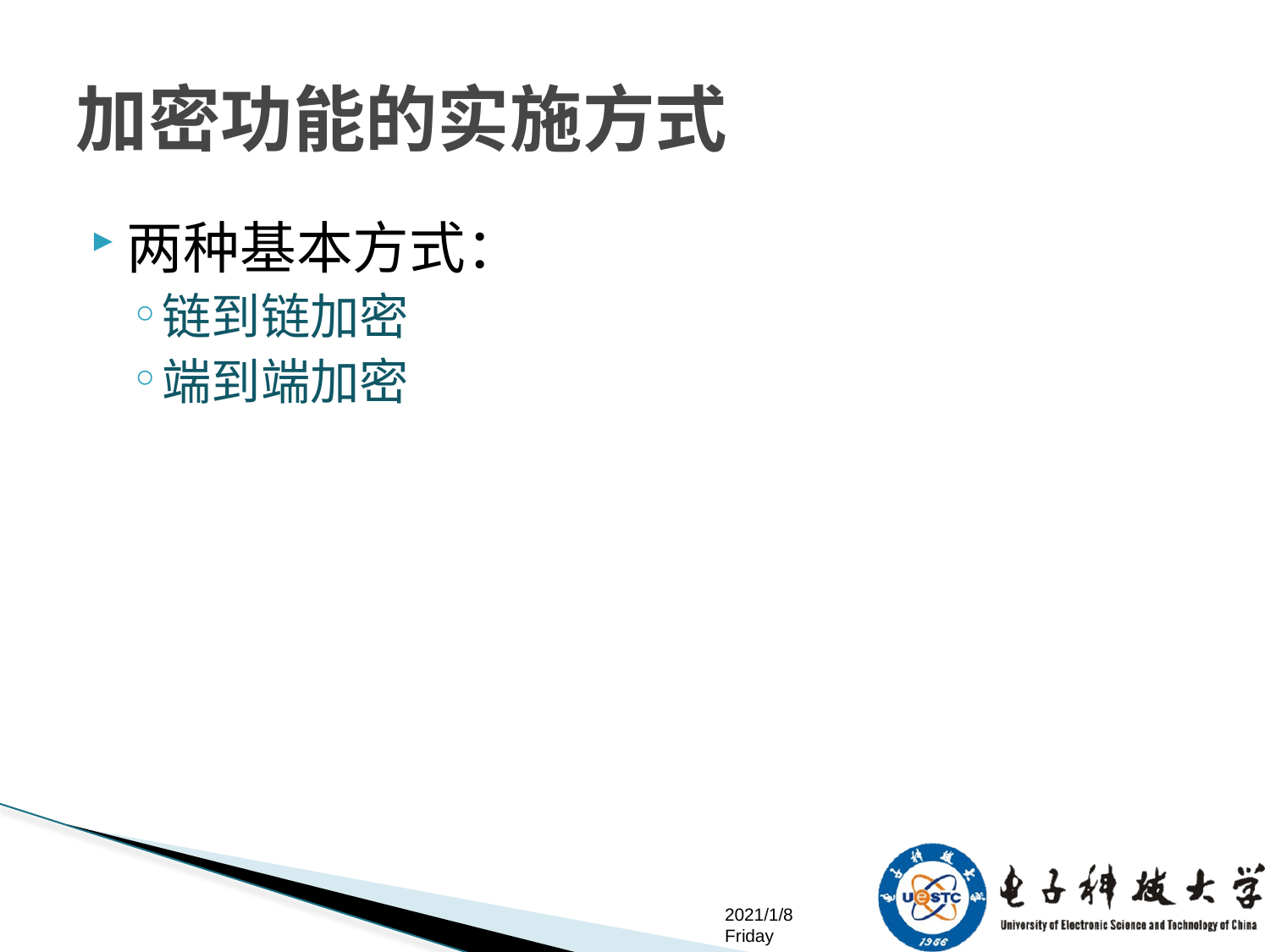

# 加密功能的实施方式
两种基本方式：
链到链加密
端到端加密

2021/1/8 Friday